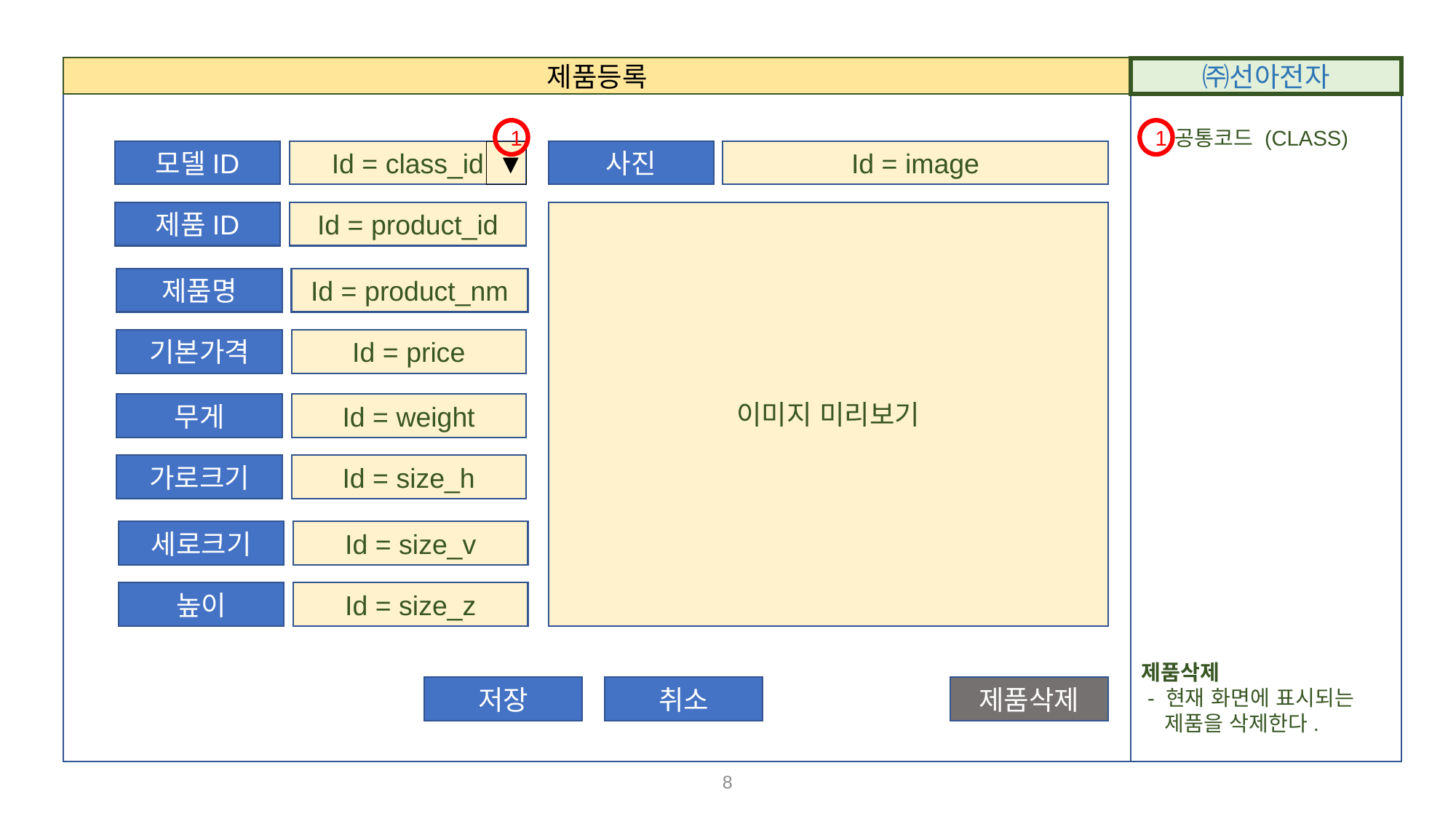

제품등록
㈜선아전자

      공통코드 (CLASS)

제품삭제
 - 현재 화면에 표시되는
   제품을 삭제한다.
1
1
Id = image
모델ID
사진
Id = class_id
▼
제품ID
이미지 미리보기
Id = product_id
제품명
Id = product_nm
기본가격
Id = price
무게
Id = weight
가로크기
Id = size_h
세로크기
Id = size_v
높이
Id = size_z
저장
취소
제품삭제
8